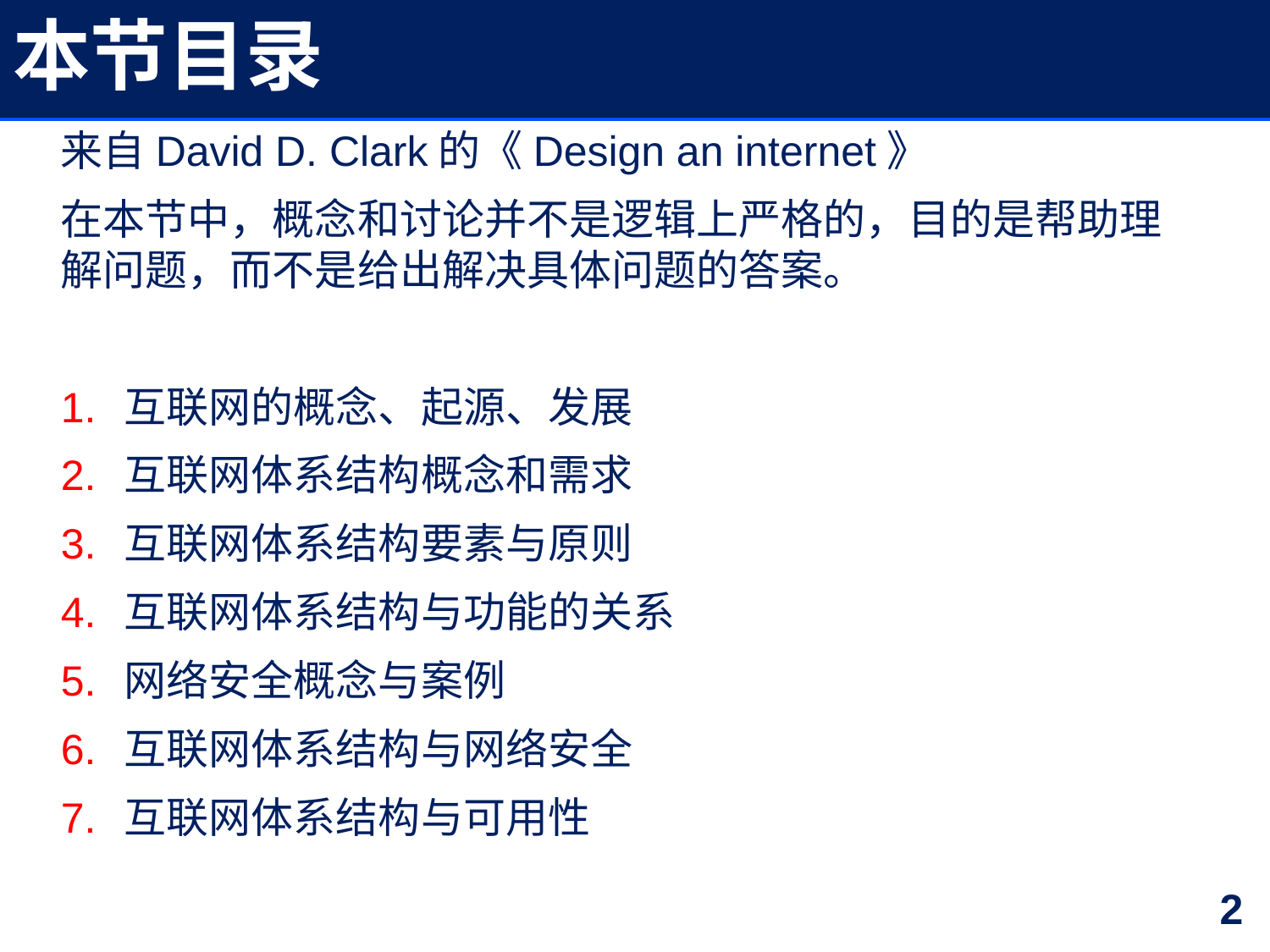

# 本节目录
来自David D. Clark的《Design an internet》
在本节中，概念和讨论并不是逻辑上严格的，目的是帮助理解问题，而不是给出解决具体问题的答案。

互联网的概念、起源、发展
互联网体系结构概念和需求
互联网体系结构要素与原则
互联网体系结构与功能的关系
网络安全概念与案例
互联网体系结构与网络安全
互联网体系结构与可用性

2